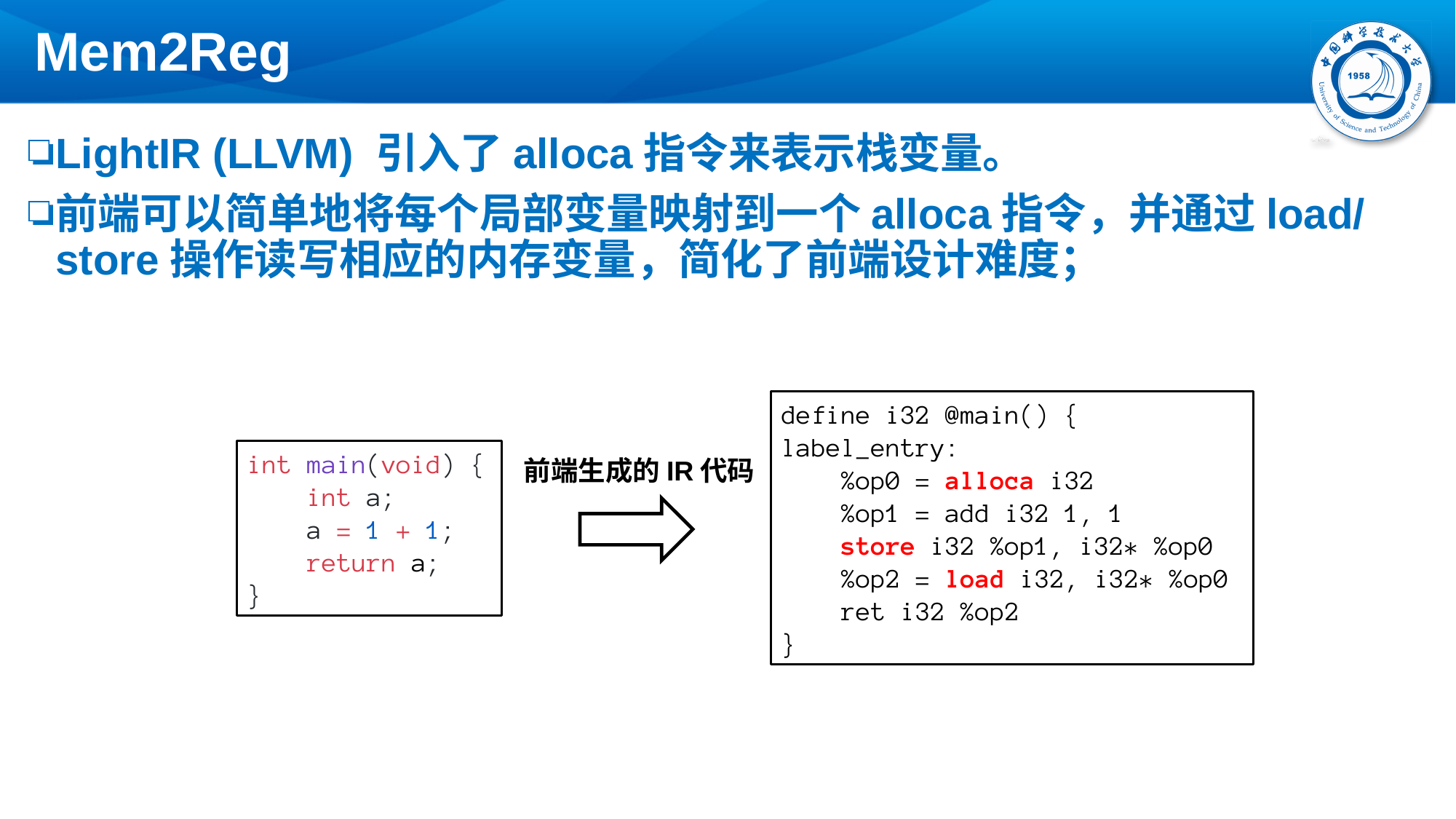

# Mem2Reg
LightIR (LLVM) 引入了alloca指令来表示栈变量。
前端可以简单地将每个局部变量映射到一个alloca指令，并通过load/store操作读写相应的内存变量，简化了前端设计难度；
define i32 @main() {
label_entry:
    %op0 = alloca i32
    %op1 = add i32 1, 1
    store i32 %op1, i32* %op0
    %op2 = load i32, i32* %op0
    ret i32 %op2
}
int main(void) {
    int a;
    a = 1 + 1;
    return a;
}
前端生成的IR代码

7